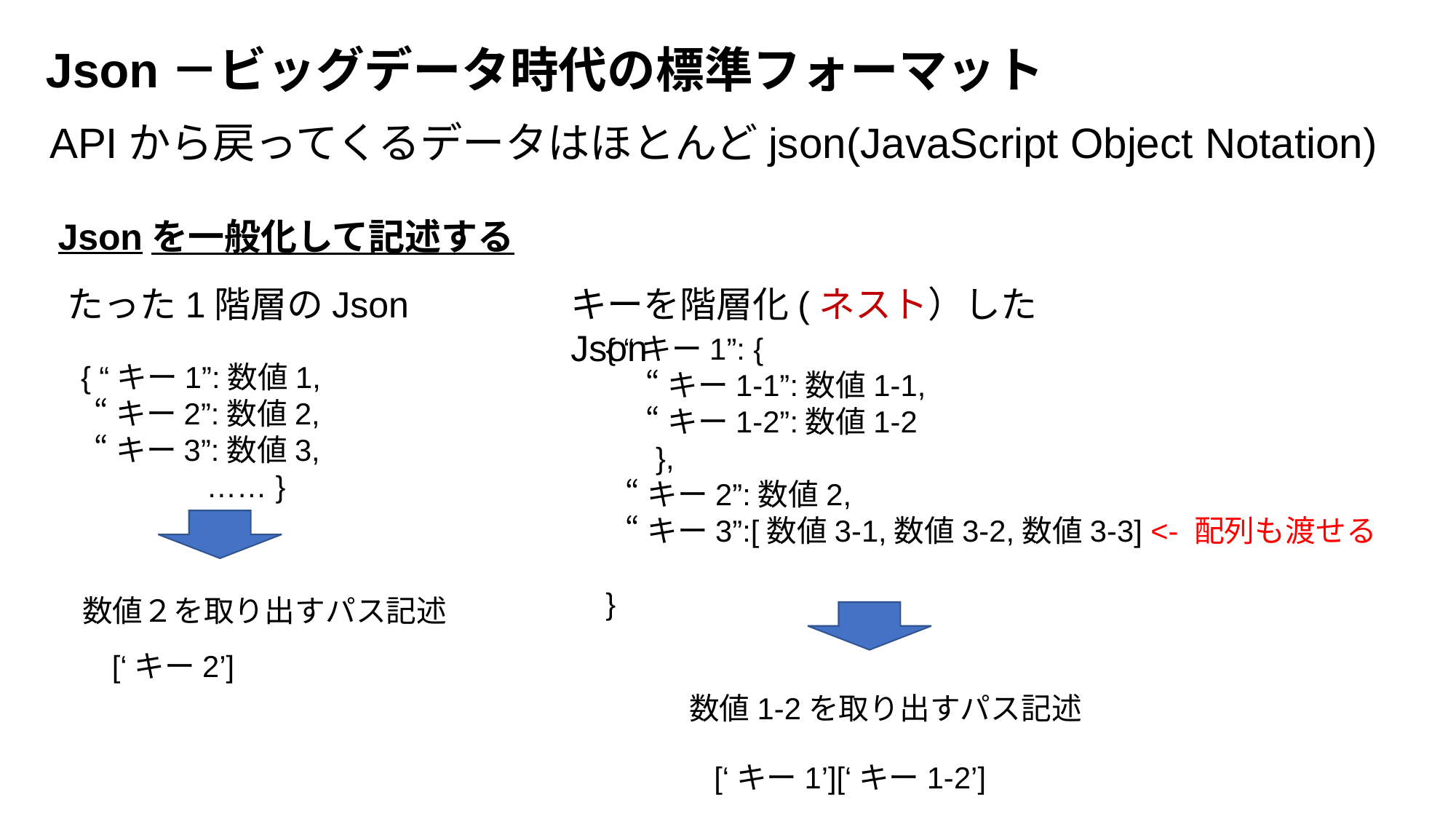

Json－ビッグデータ時代の標準フォーマット
APIから戻ってくるデータはほとんどjson(JavaScript Object Notation)
Jsonを一般化して記述する
たった1階層のJson
キーを階層化(ネスト）したJson
{ “キー1”: {
      “キー1-1”:数値1-1,
      “キー1-2”:数値1-2
      },
   “キー2”:数値2,
   “キー3”:[数値3-1,数値3-2,数値3-3] <- 配列も渡せる
}
{ “キー1”:数値1,
  “キー2”:数値2,
  “キー3”:数値3,
               …… }

数値２を取り出すパス記述

[‘キー2’]
数値1-2を取り出すパス記述
[‘キー1’][‘キー1-2’]